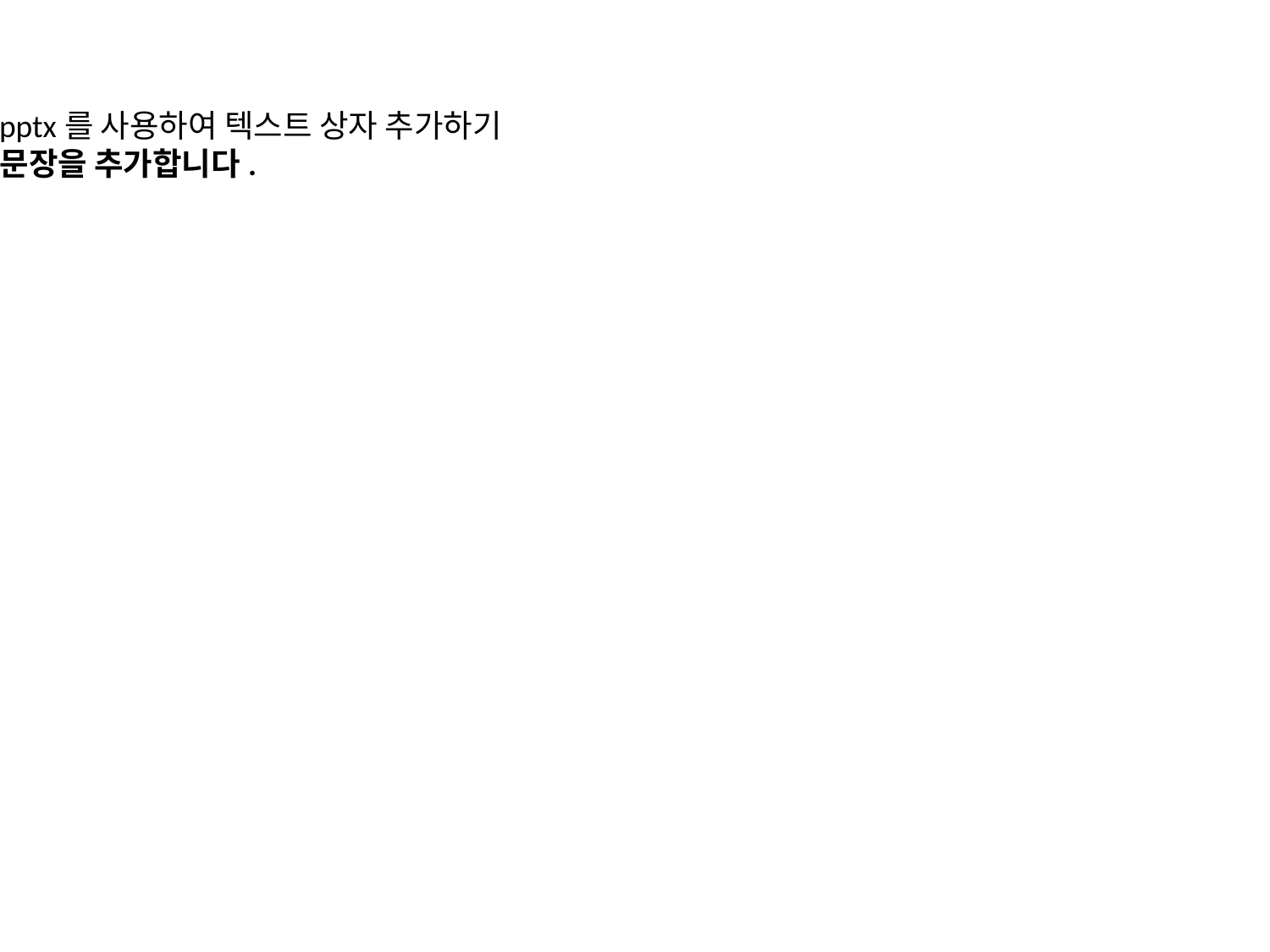

#
Python-pptx를 사용하여 텍스트 상자 추가하기
또 다른 문장을 추가합니다.